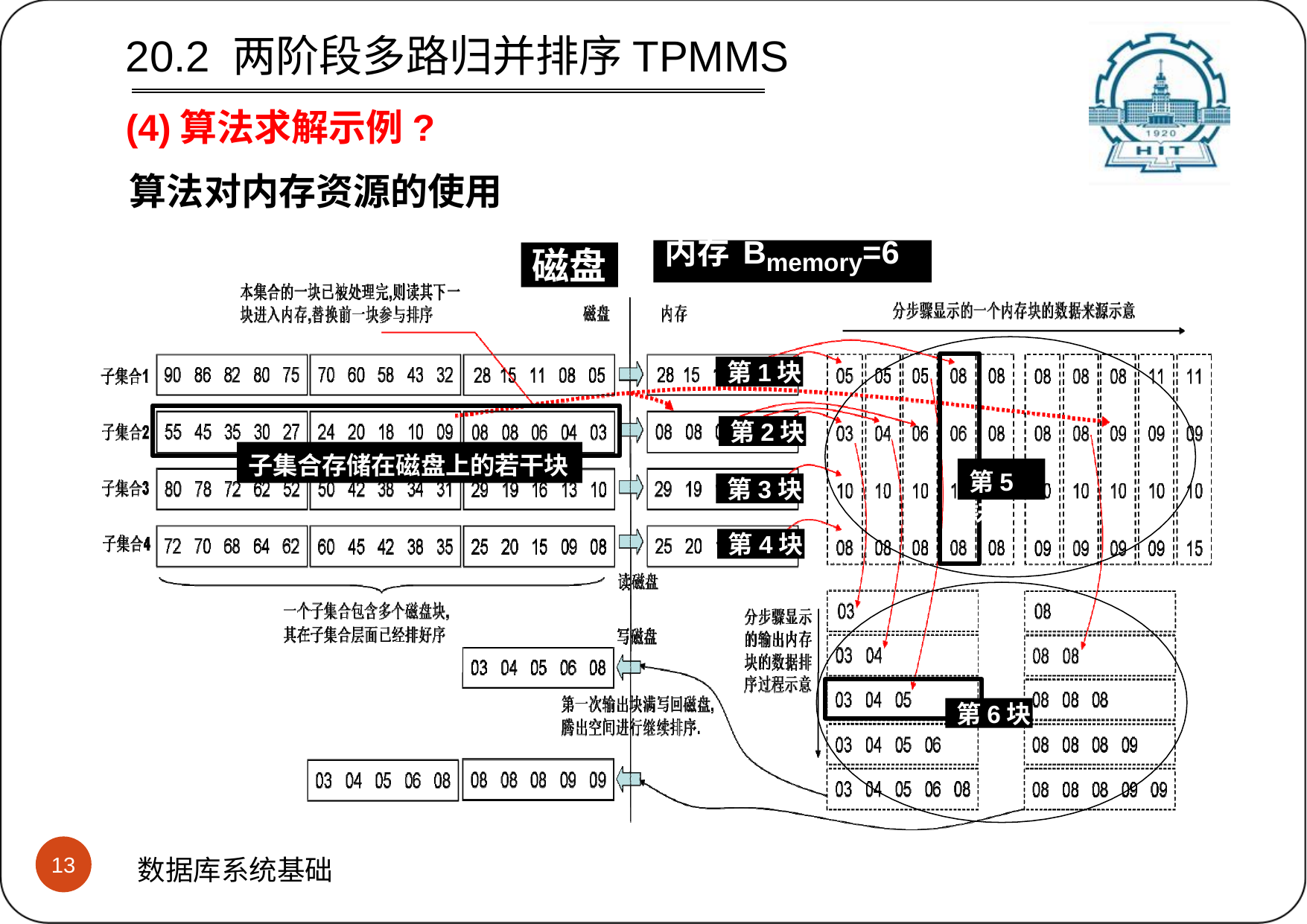

# 20.2 两阶段多路归并排序TPMMS

(4)算法求解示例?
算法对内存资源的使用
内存Bmemory=6
磁盘

第1块

第2块

子集合存储在磁盘上的若干块

第5块
第3块
第4块

第6块